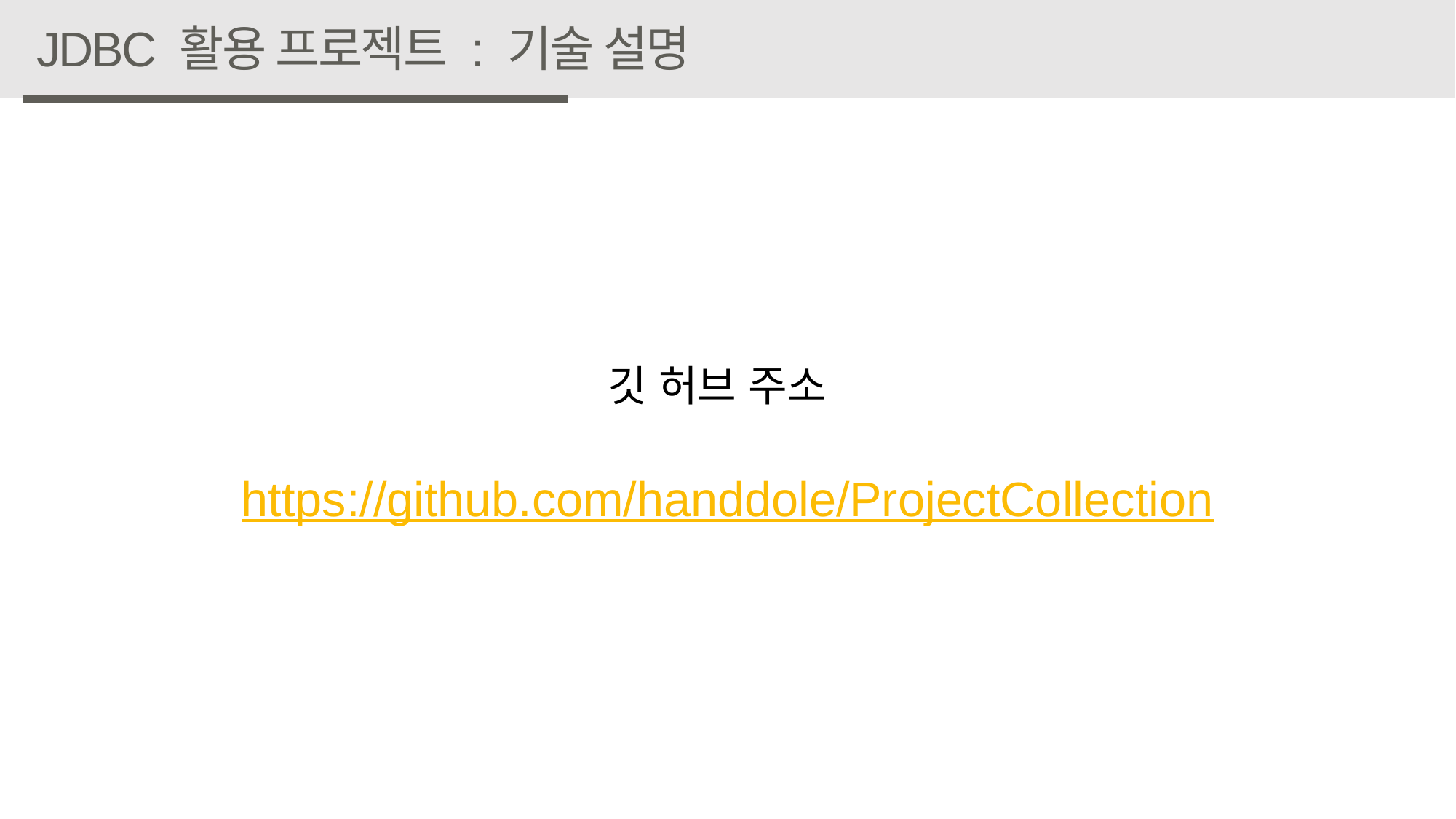

JDBC 활용 프로젝트 : 기술 설명
깃 허브 주소
https://github.com/handdole/ProjectCollection